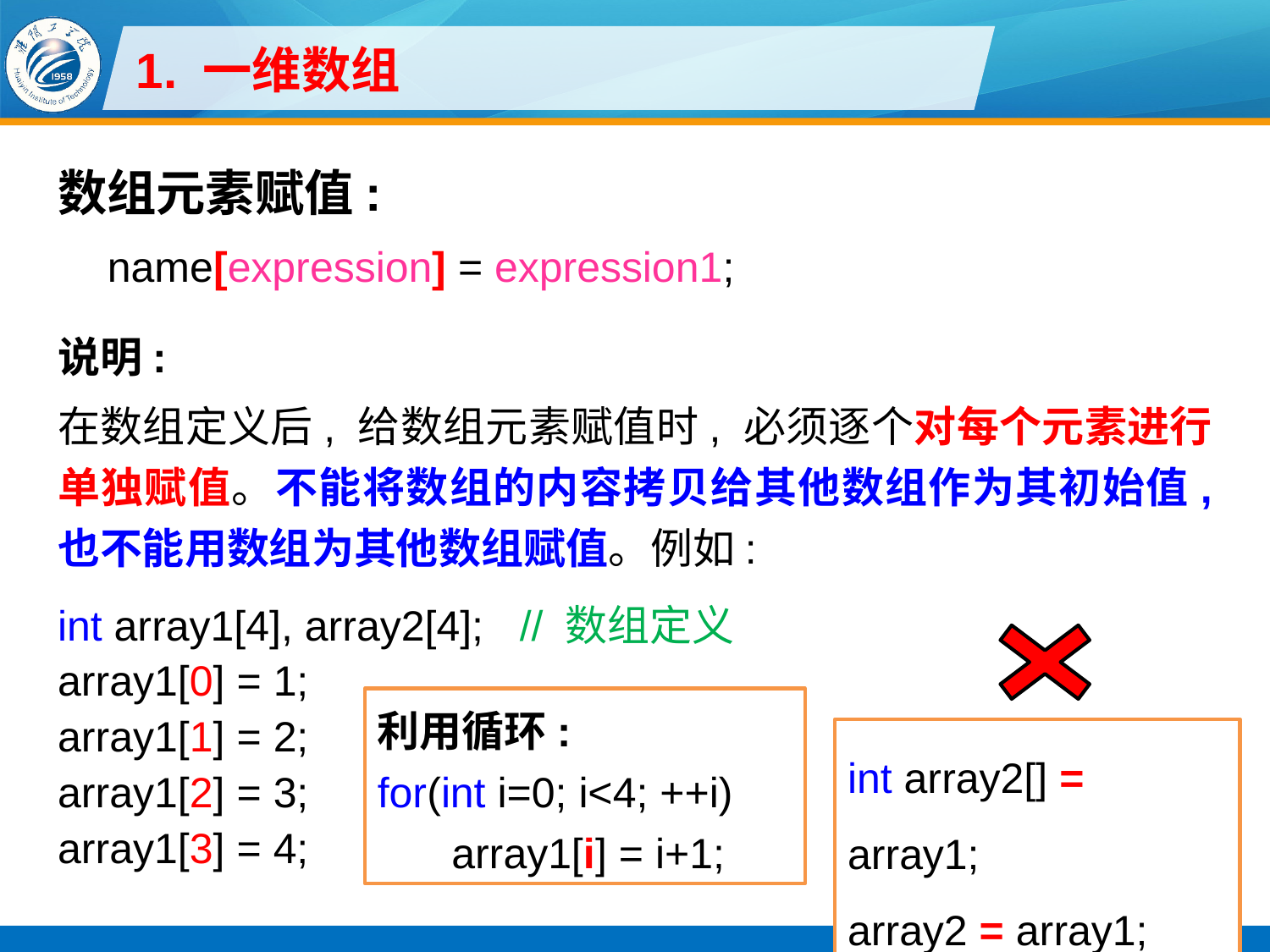

# 1. 一维数组
数组元素赋值:
name[expression] = expression1;
说明:
在数组定义后, 给数组元素赋值时, 必须逐个对每个元素进行单独赋值。不能将数组的内容拷贝给其他数组作为其初始值, 也不能用数组为其他数组赋值。例如:
int array1[4], array2[4];   // 数组定义
array1[0] = 1;
array1[1] = 2;
array1[2] = 3;
array1[3] = 4;

利用循环:
for(int i=0; i<4; ++i)
array1[i] = i+1;
int array2[] = array1;
array2 = array1;